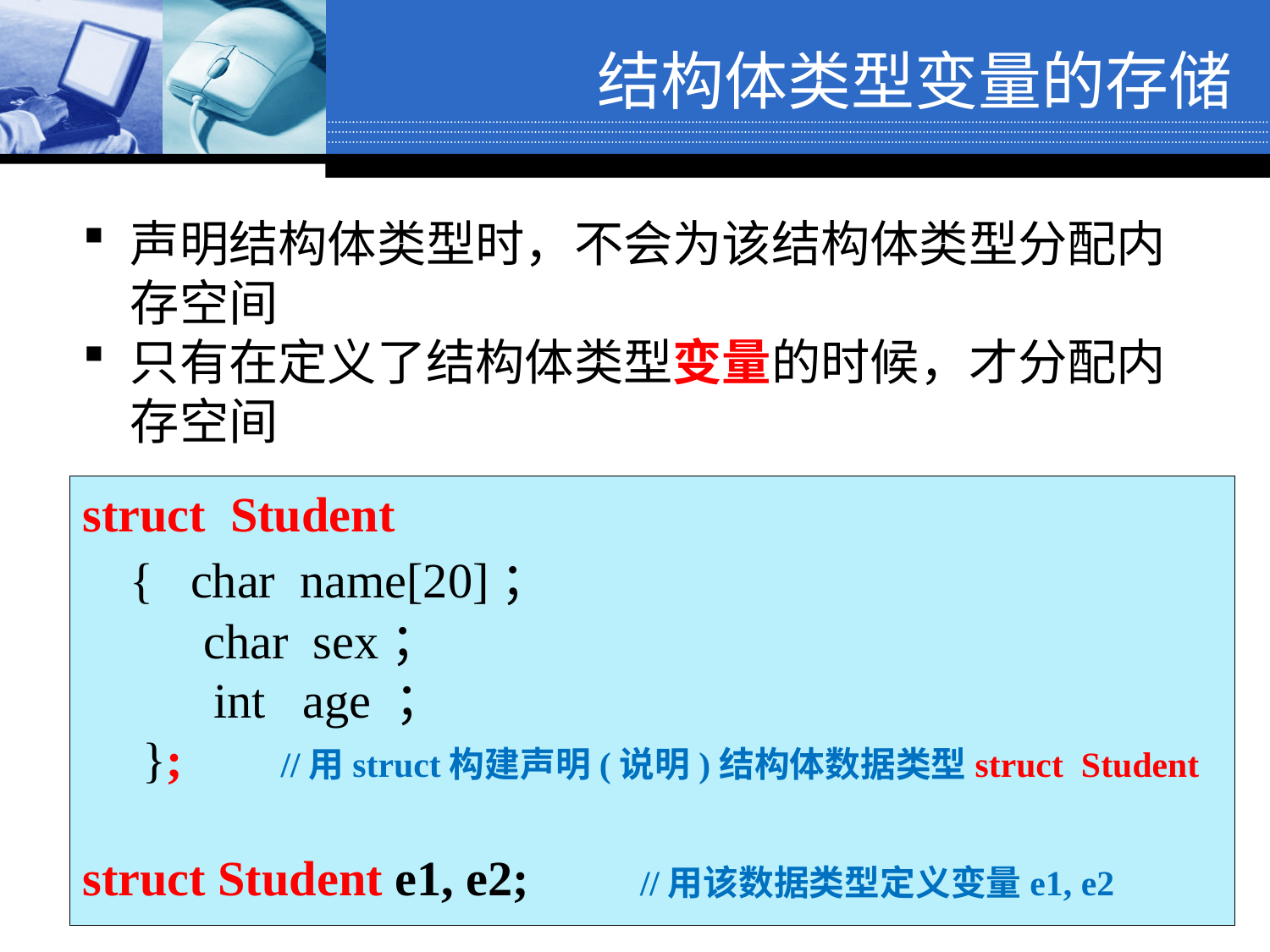

结构体类型变量的存储
声明结构体类型时，不会为该结构体类型分配内存空间
只有在定义了结构体类型变量的时候，才分配内存空间
struct  Student
	{   char  name[20]；
	      char  sex；
	　  int   age ；
	 };        //用struct构建声明(说明)结构体数据类型struct  Student

struct Student e1, e2;         //用该数据类型定义变量e1, e2